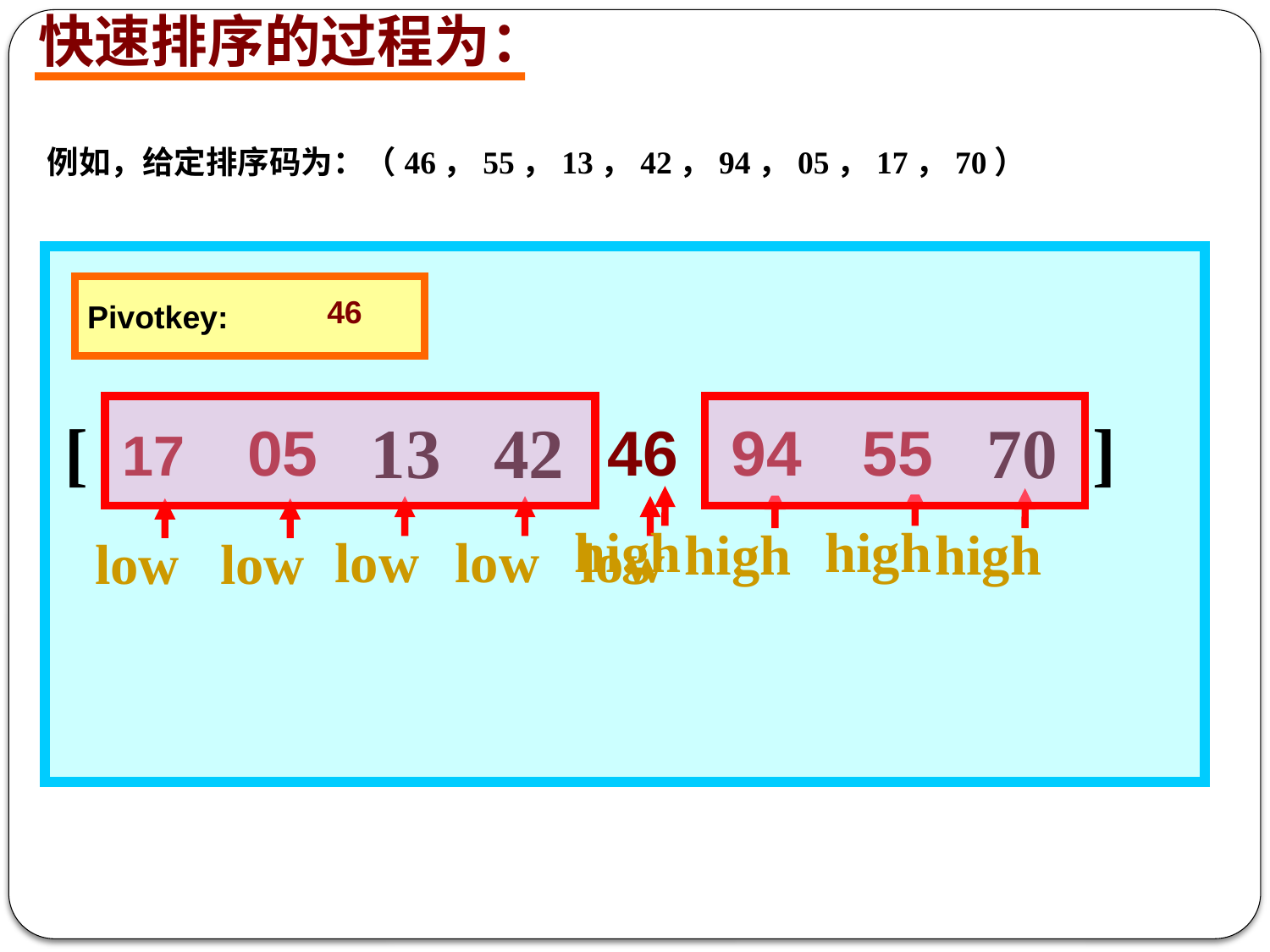

快速排序的过程为：

例如，给定排序码为：（46，55，13，42，94，05，17，70）

Pivotkey:
46

46
05
46
94
55
46
46
[  46   55   13   42   94   05   17   70  ]
17

high

high

high

high

low

low

low

low

low